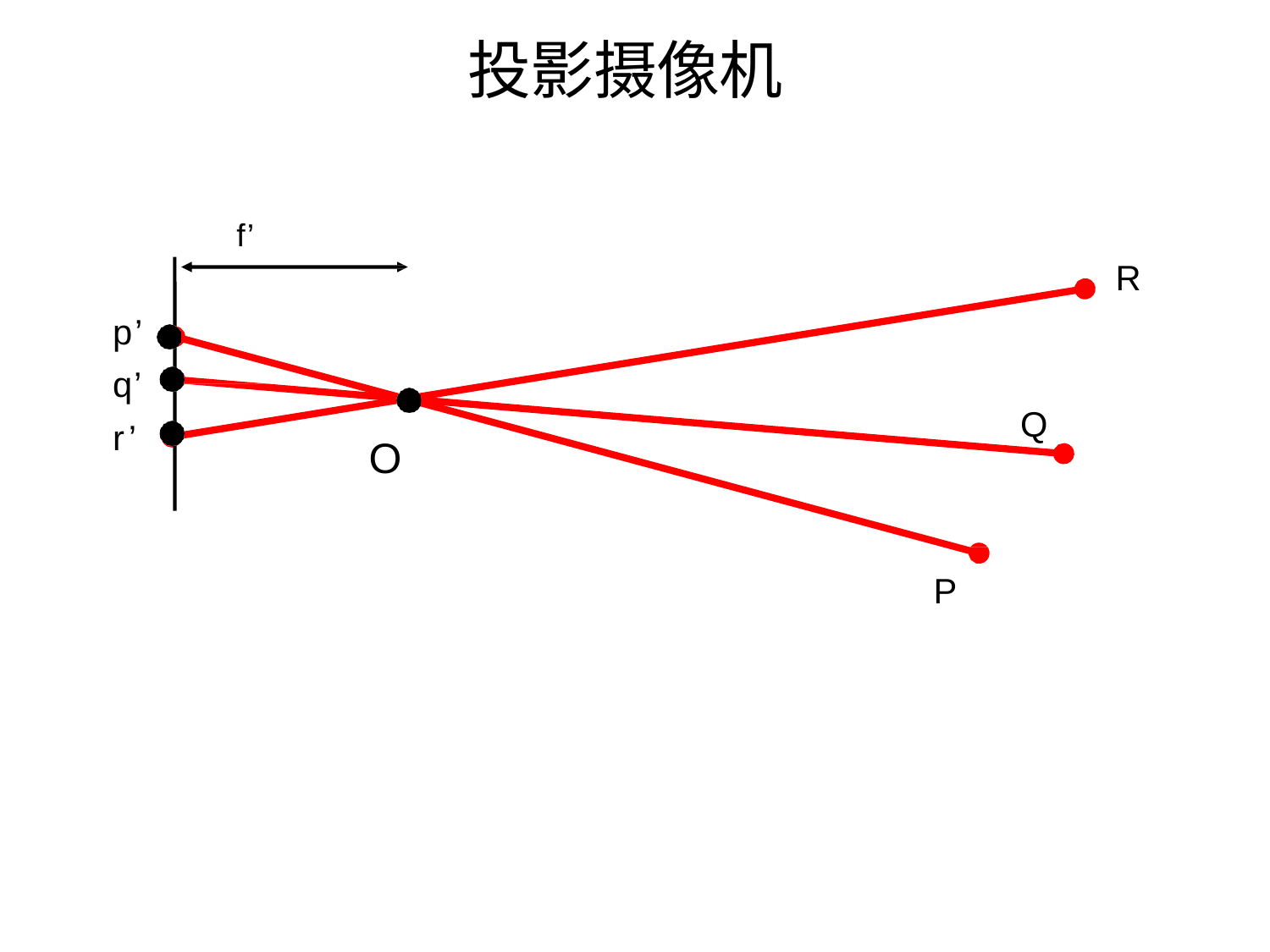

# 投影摄像机
f’
R

Q

p’
q’
r’

O
P